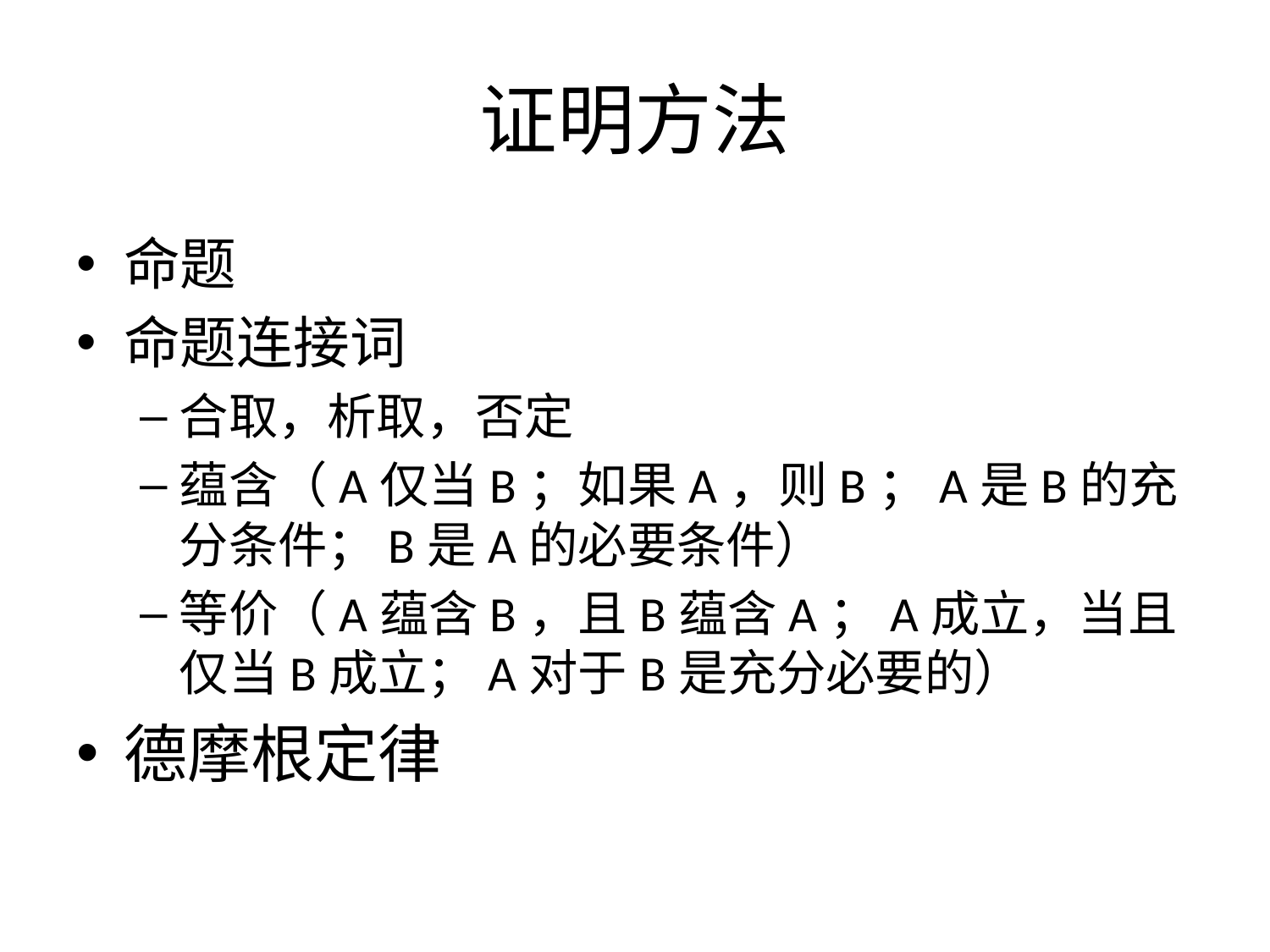

# 证明方法
命题
命题连接词
合取，析取，否定
蕴含（A仅当B；如果A，则B；A是B的充分条件；B是A的必要条件）
等价（A蕴含B，且B蕴含A；A成立，当且仅当B成立；A对于B是充分必要的）
德摩根定律